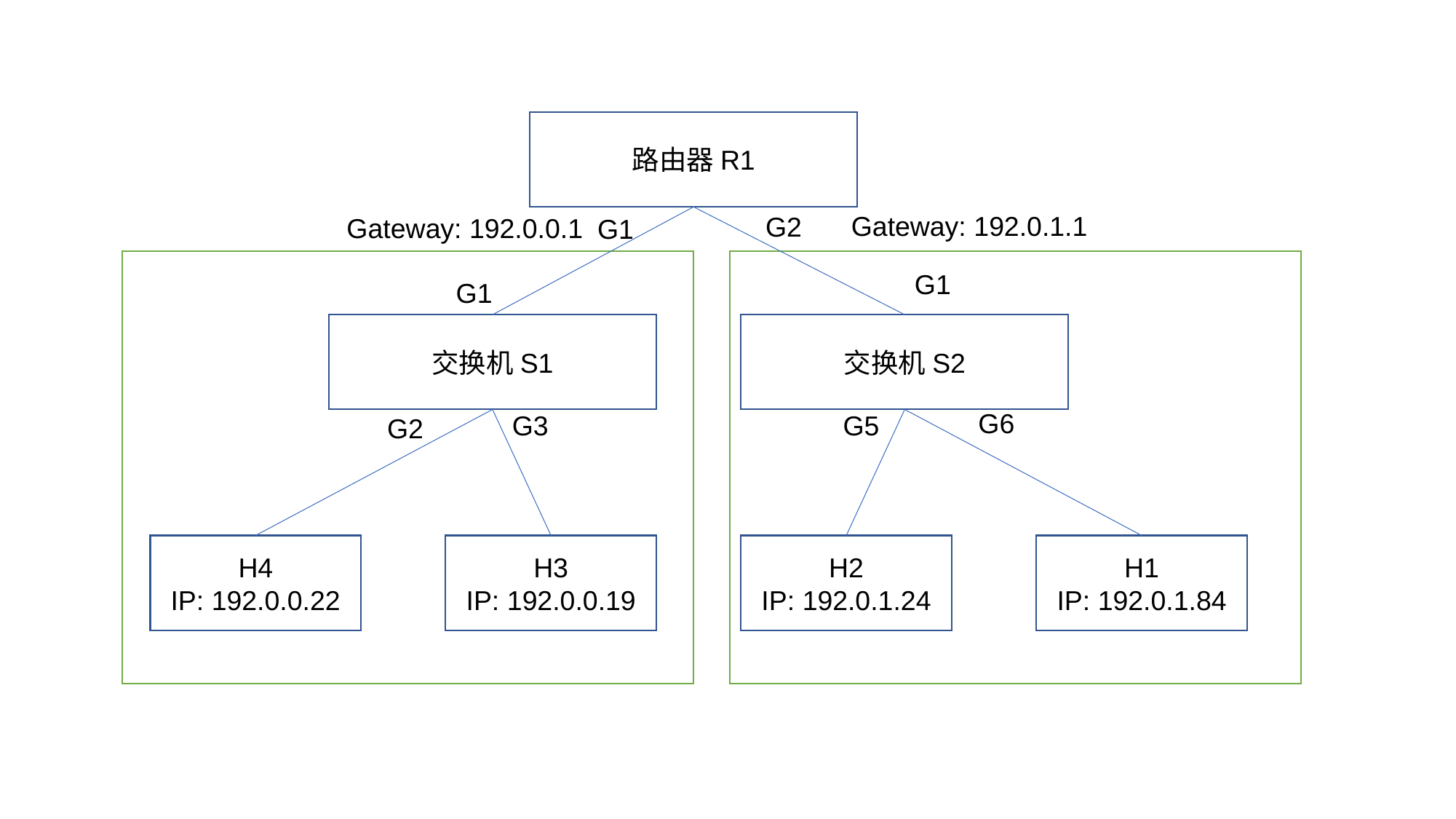

路由器R1
Gateway: 192.0.1.1
G2
Gateway: 192.0.0.1
G1

G1
G1
交换机S1
交换机S2
G6
G3
G5
G2
H4
IP: 192.0.0.22
H3
IP: 192.0.0.19
H2
IP: 192.0.1.24
H1
IP: 192.0.1.84